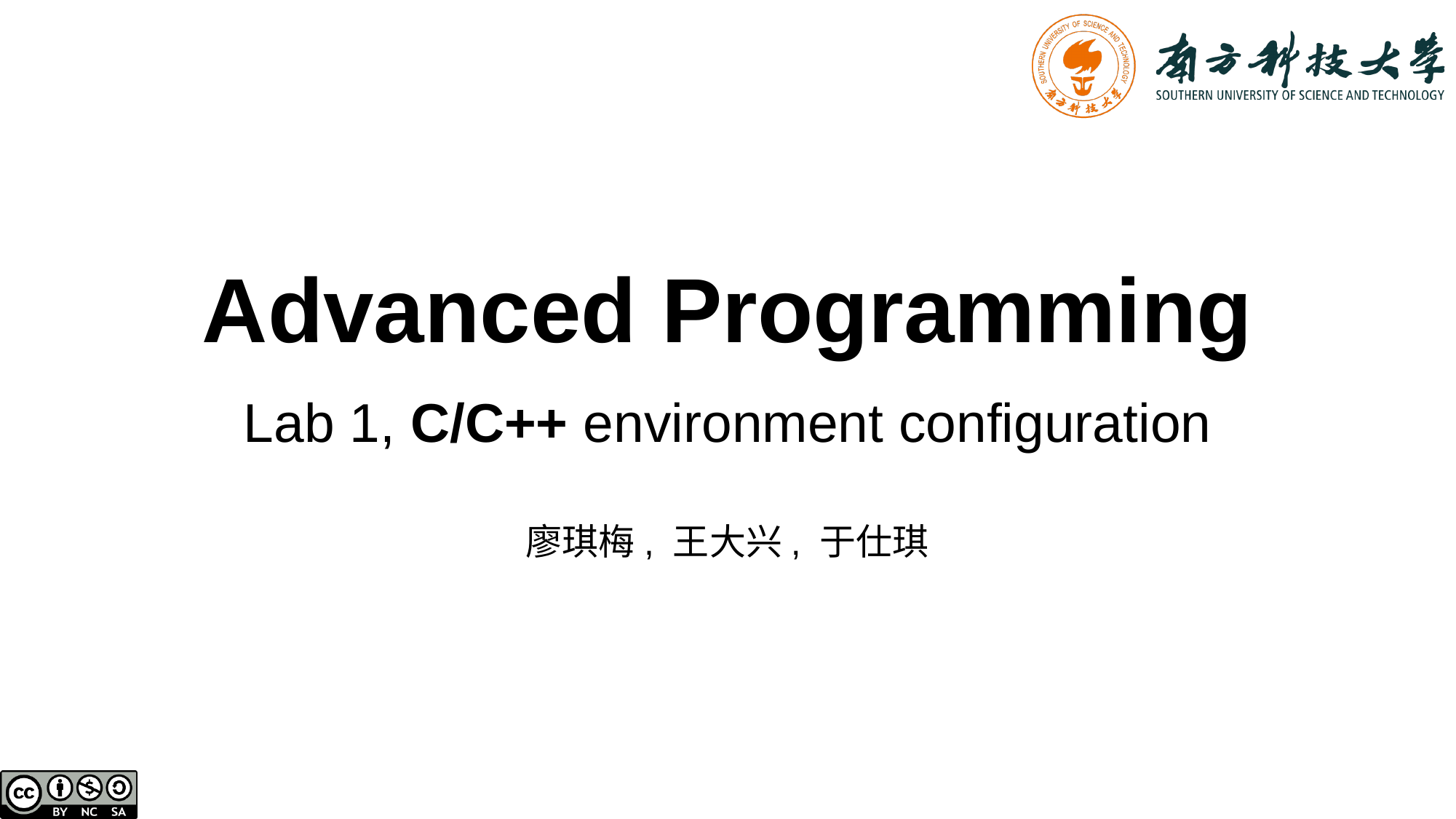

# Advanced Programming
Lab 1, C/C++ environment configuration

廖琪梅, 王大兴, 于仕琪